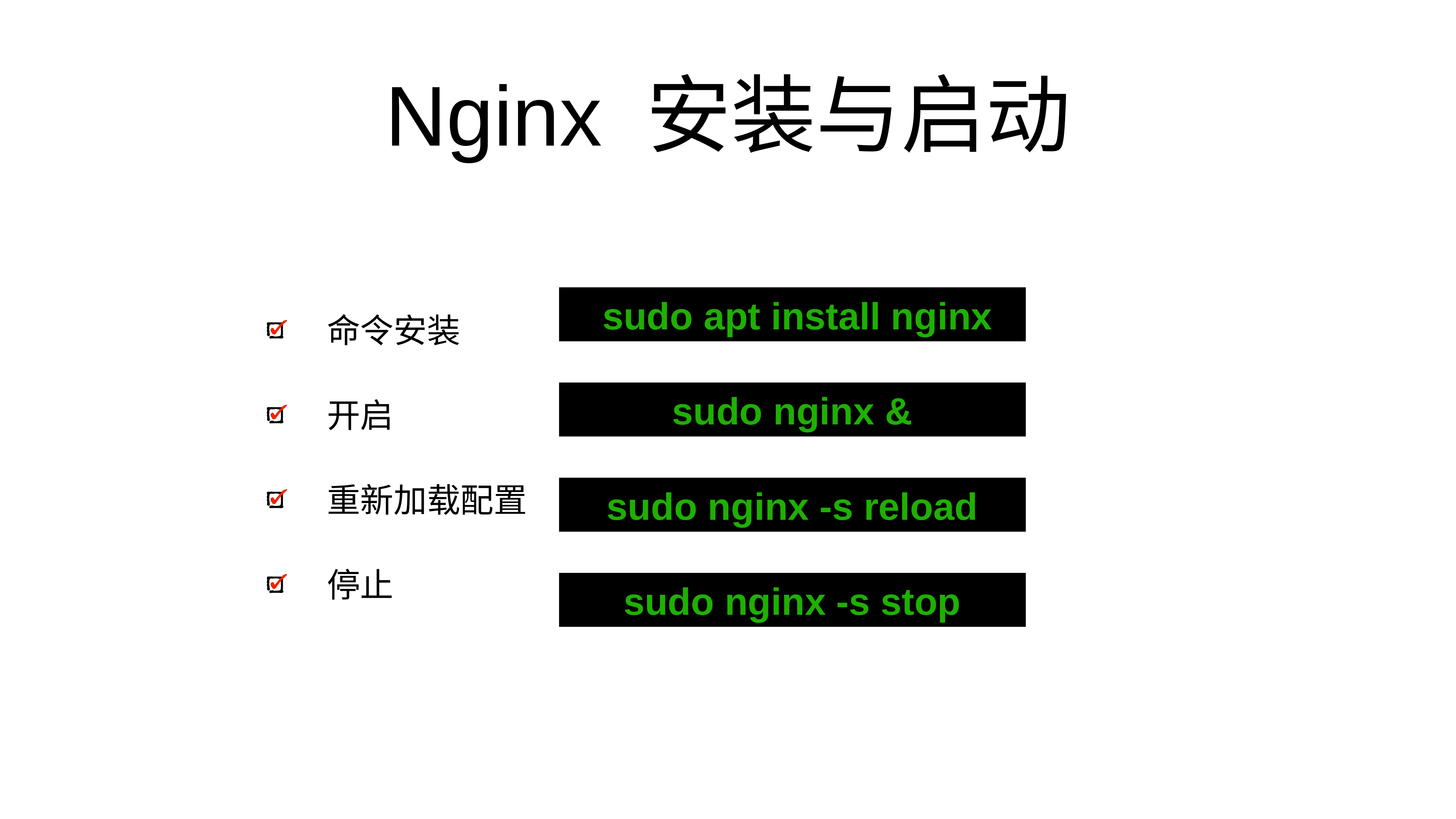

# Nginx 安装与启动
命令安装
开启
重新加载配置
停止
 sudo apt install nginx
sudo nginx &
sudo nginx -s reload
sudo nginx -s stop